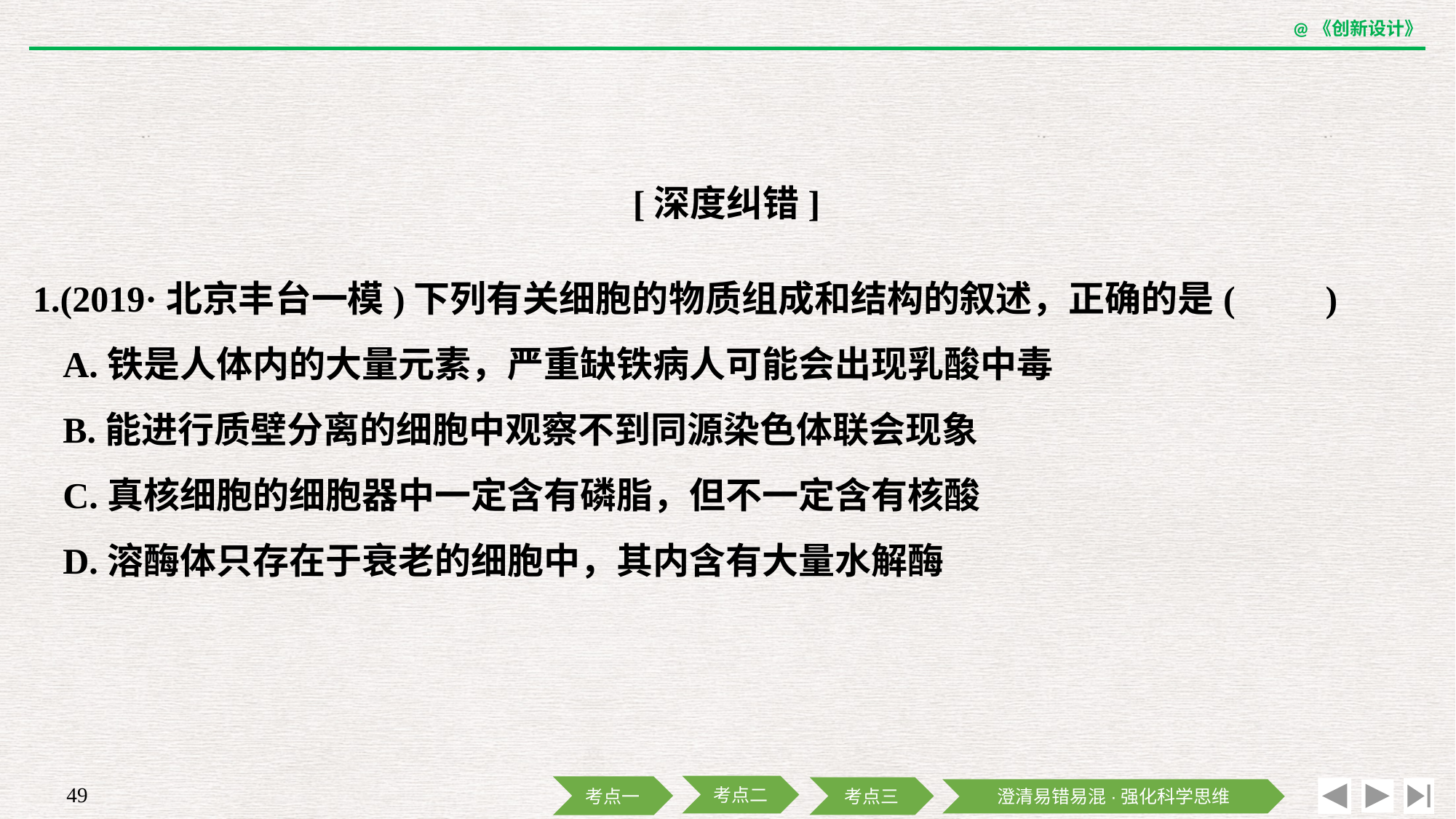

[深度纠错]
1.(2019·北京丰台一模)下列有关细胞的物质组成和结构的叙述，正确的是(　　)
	A.铁是人体内的大量元素，严重缺铁病人可能会出现乳酸中毒
	B.能进行质壁分离的细胞中观察不到同源染色体联会现象
	C.真核细胞的细胞器中一定含有磷脂，但不一定含有核酸
	D.溶酶体只存在于衰老的细胞中，其内含有大量水解酶